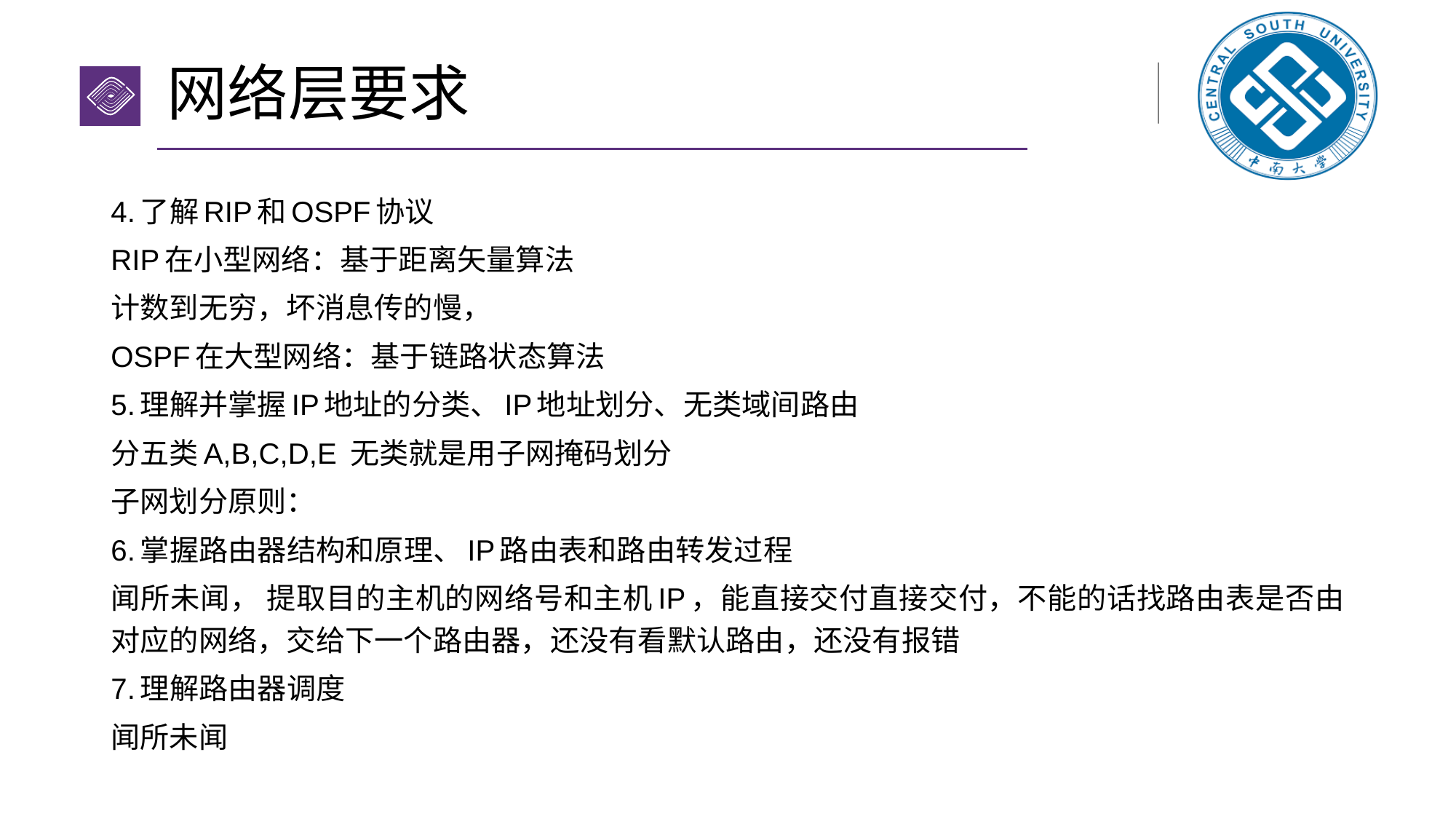

# 网络层要求
4.了解RIP和OSPF协议
RIP在小型网络：基于距离矢量算法
计数到无穷，坏消息传的慢，
OSPF在大型网络：基于链路状态算法
5.理解并掌握IP地址的分类、IP地址划分、无类域间路由
分五类A,B,C,D,E 无类就是用子网掩码划分
子网划分原则：
6.掌握路由器结构和原理、IP路由表和路由转发过程
闻所未闻， 提取目的主机的网络号和主机IP，能直接交付直接交付，不能的话找路由表是否由对应的网络，交给下一个路由器，还没有看默认路由，还没有报错
7.理解路由器调度
闻所未闻

17